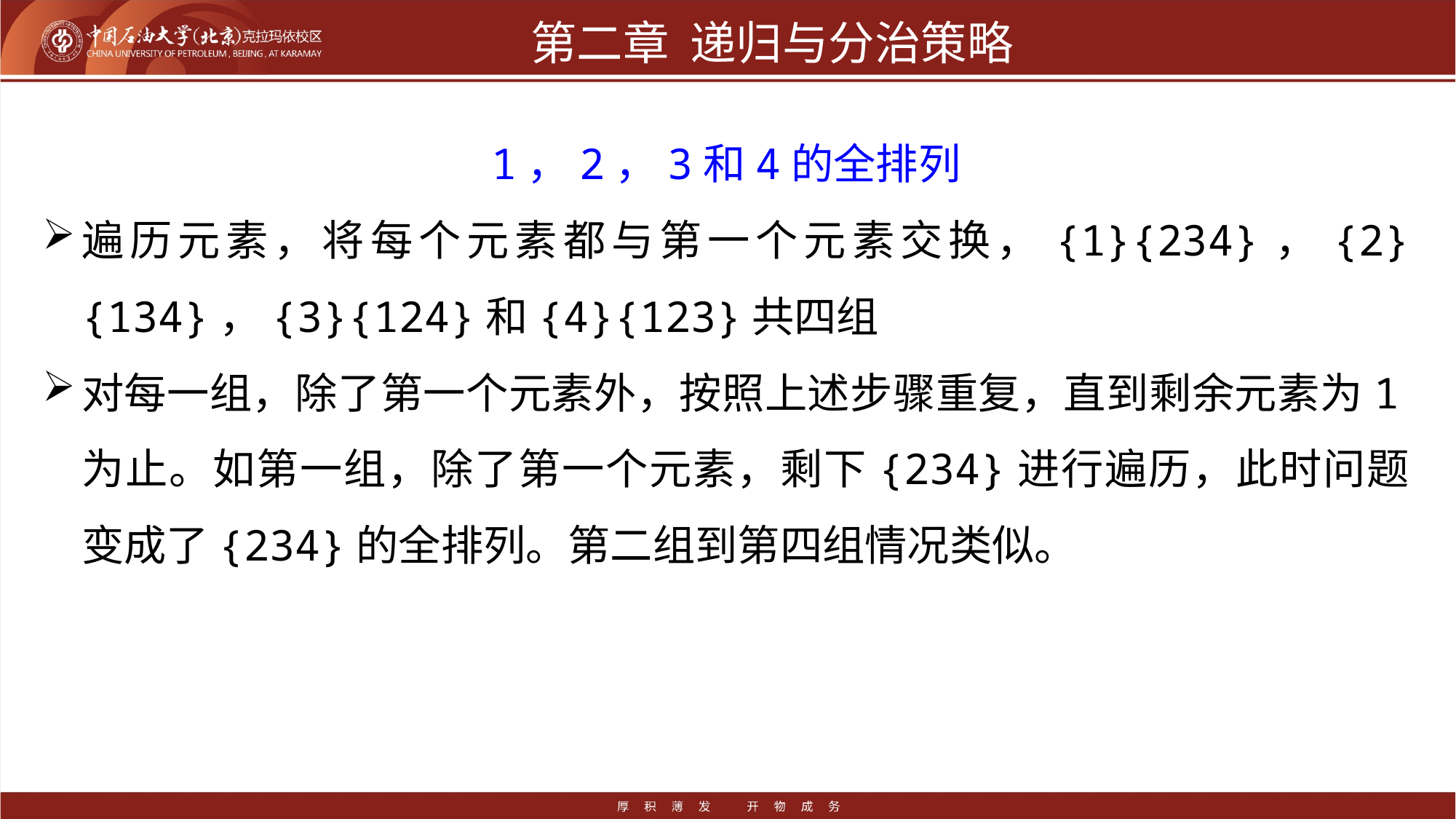

# 第二章  递归与分治策略
1，2，3和4的全排列
遍历元素，将每个元素都与第一个元素交换，{1}{234}，{2}{134}，{3}{124}和{4}{123}共四组
对每一组，除了第一个元素外，按照上述步骤重复，直到剩余元素为1为止。如第一组，除了第一个元素，剩下{234}进行遍历，此时问题变成了{234}的全排列。第二组到第四组情况类似。